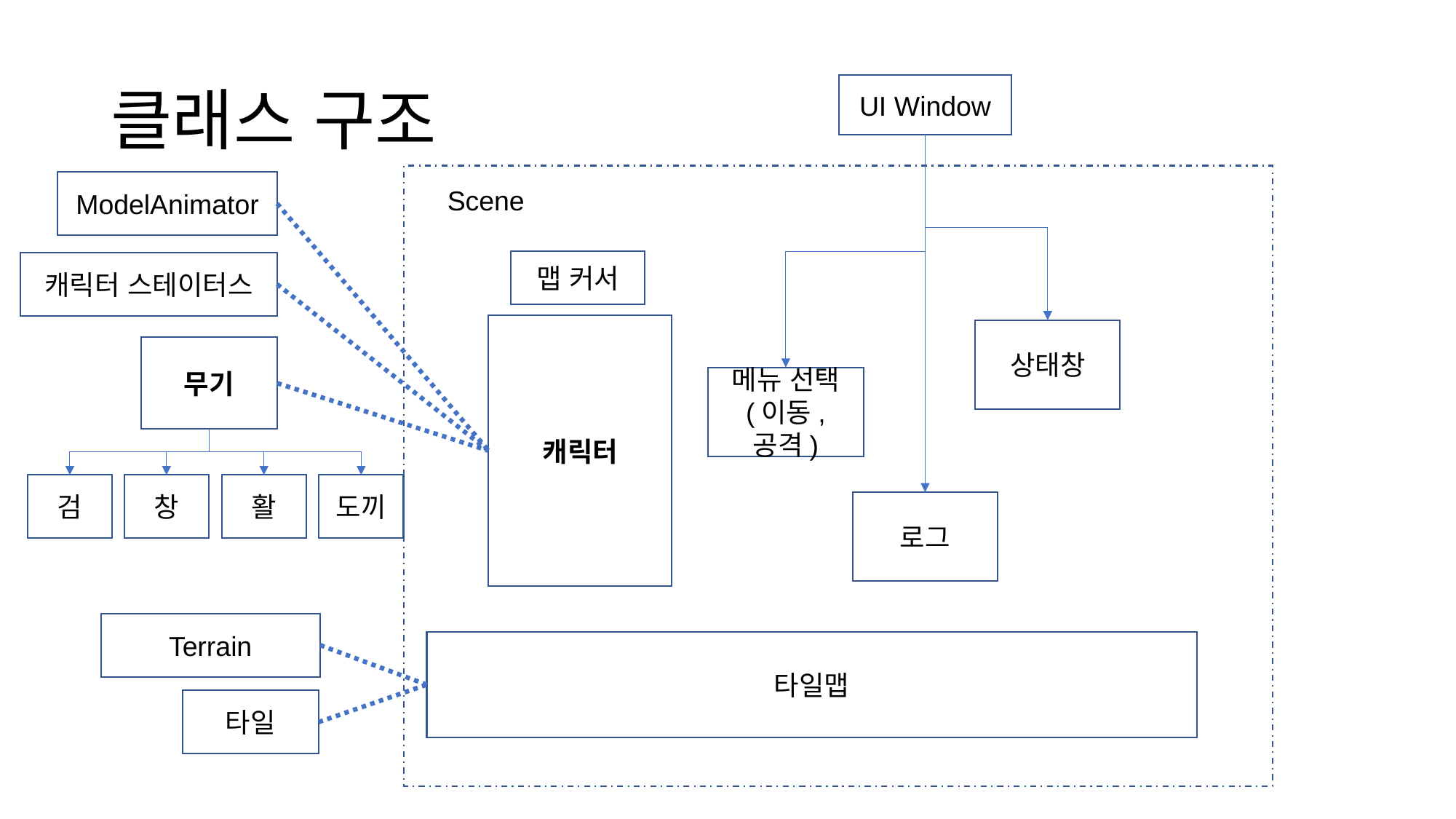

# 클래스 구조
UI Window

Scene
ModelAnimator
맵 커서
캐릭터 스테이터스
캐릭터
상태창
무기
메뉴 선택
(이동, 공격)
검
창
활
도끼
로그
Terrain
타일맵
타일